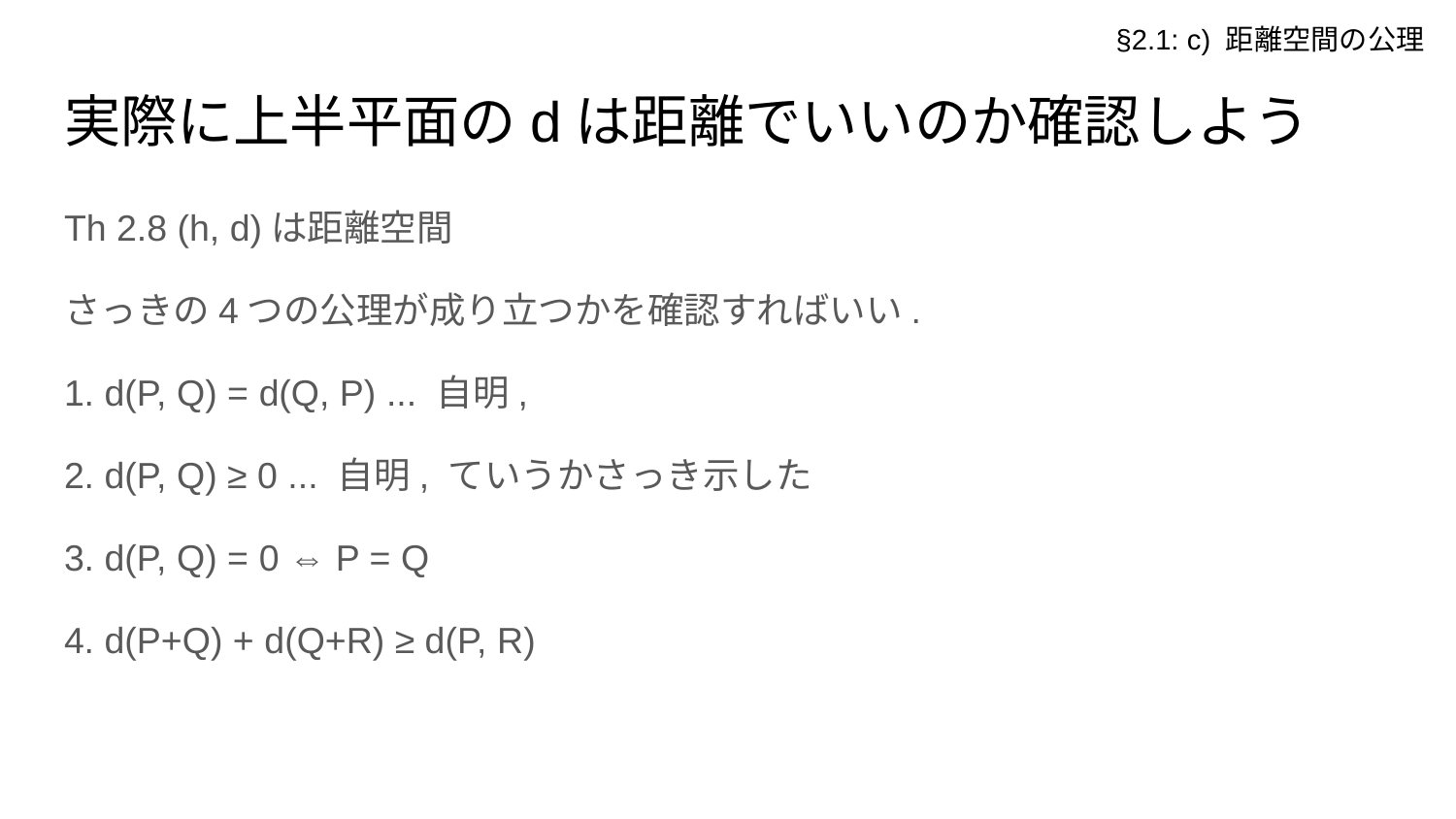

§2.1: c) 距離空間の公理

# 実際に上半平面のdは距離でいいのか確認しよう
Th 2.8 (h, d)は距離空間
さっきの4つの公理が成り立つかを確認すればいい.
1. d(P, Q) = d(Q, P) ... 自明,
2. d(P, Q) ≥ 0 ... 自明, ていうかさっき示した
3. d(P, Q) = 0 ⇔ P = Q
4. d(P+Q) + d(Q+R) ≥ d(P, R)